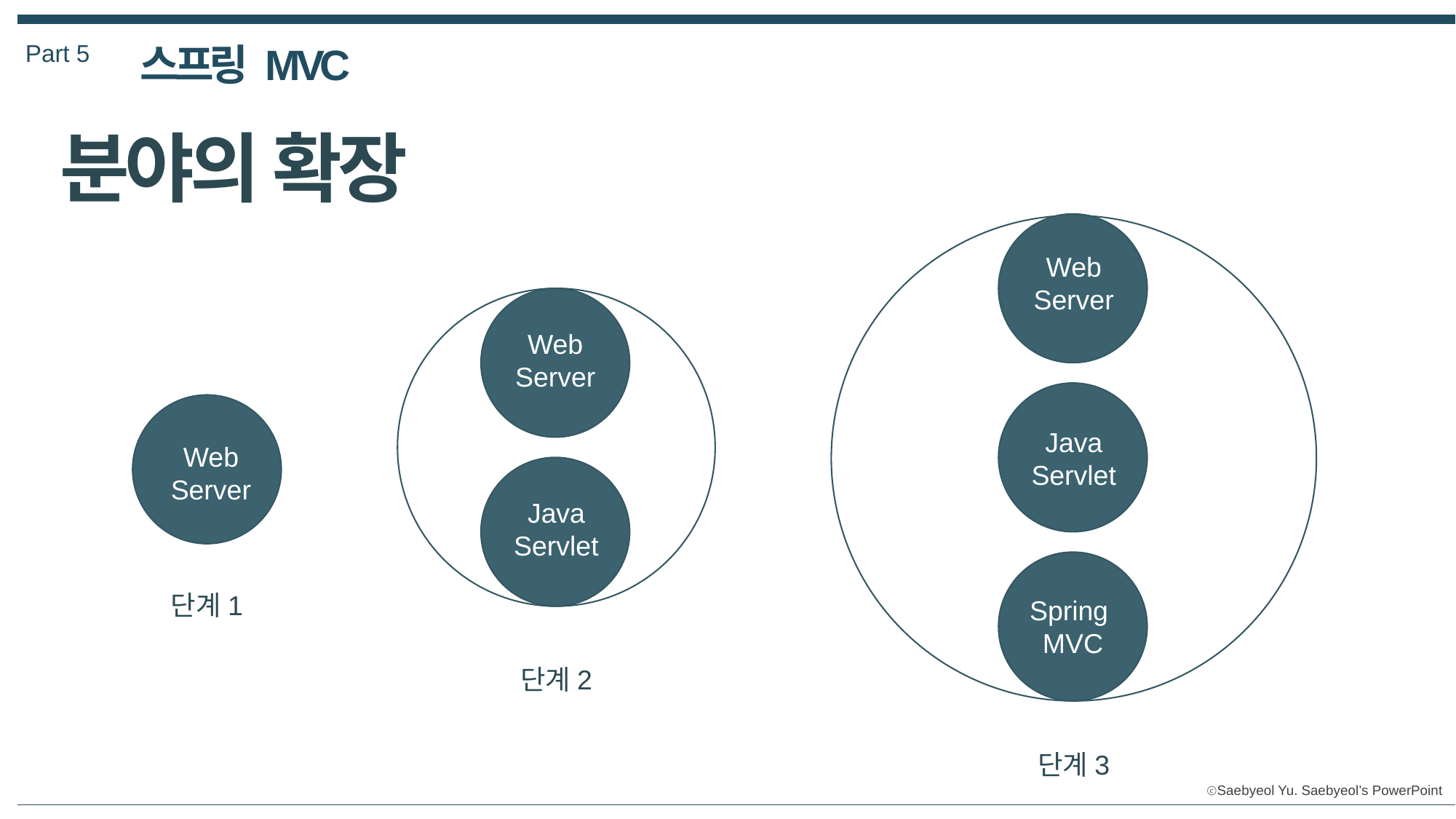

Part 5
스프링 MVC
분야의 확장

Web
Server

Web
Server

Java
Servlet
Web
Server
Java
Servlet

단계1
Spring
MVC
단계2
단계3